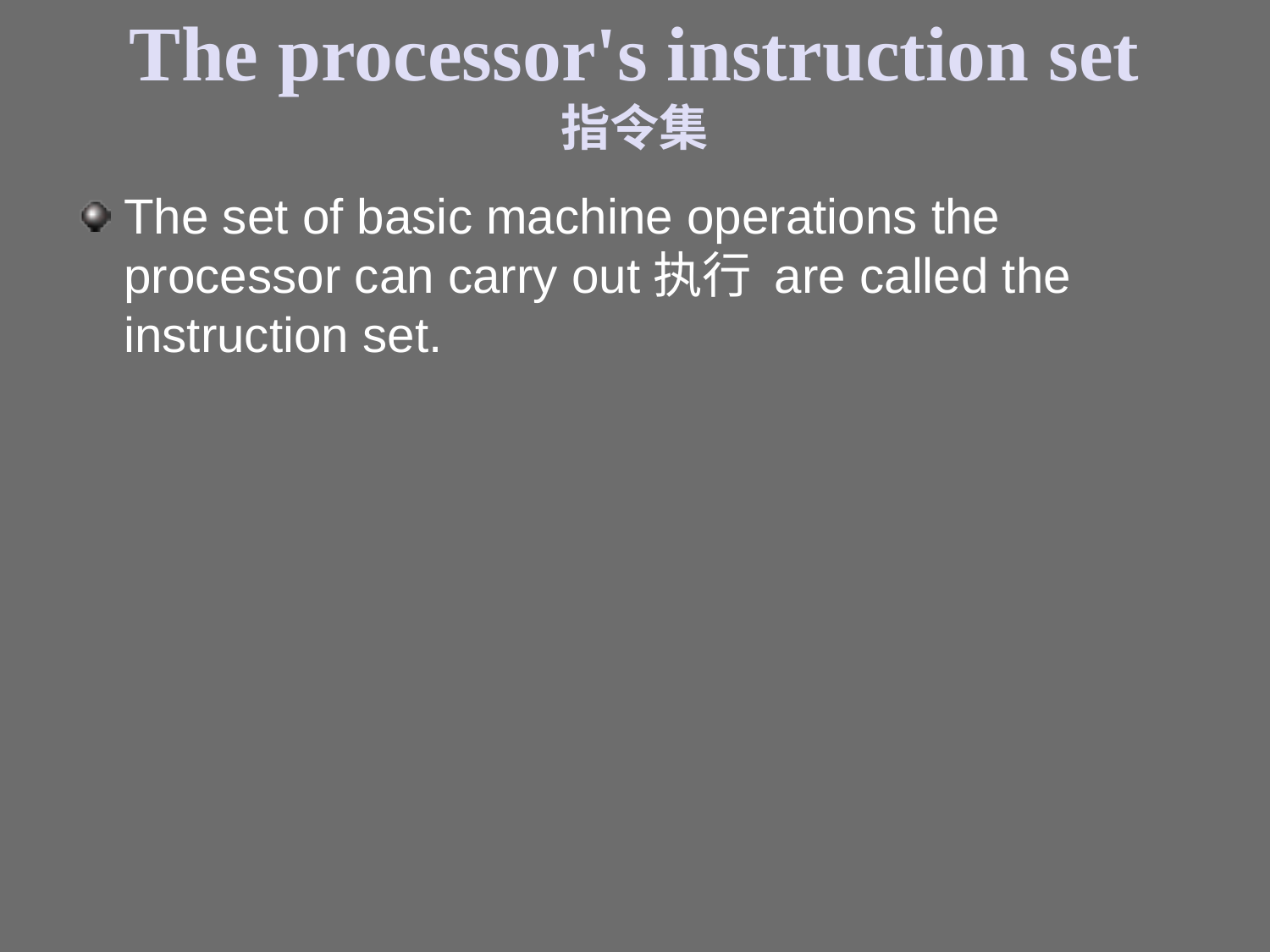

# The processor's instruction set 指令集
The set of basic machine operations the processor can carry out执行 are called the instruction set.